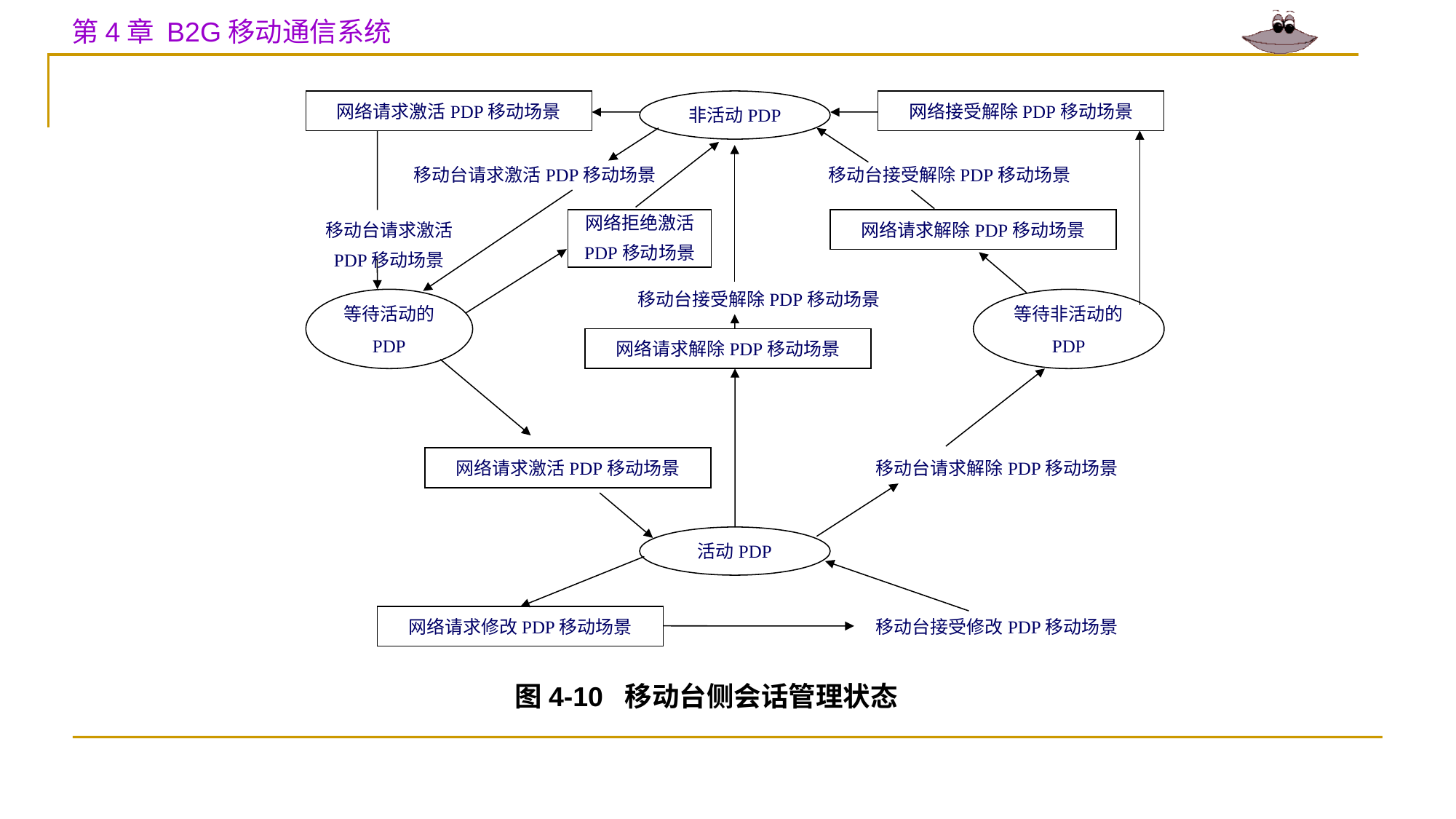

网络请求激活PDP移动场景
非活动PDP
网络接受解除PDP移动场景

移动台接受解除PDP移动场景
移动台请求激活PDP移动场景

移动台请求激活
PDP移动场景
网络拒绝激活
PDP移动场景
网络请求解除PDP移动场景

移动台接受解除PDP移动场景
等待活动的
PDP
等待非活动的
PDP

网络请求解除PDP移动场景

网络请求激活PDP移动场景
移动台请求解除PDP移动场景

活动PDP

网络请求修改PDP移动场景
移动台接受修改PDP移动场景

图4-10  移动台侧会话管理状态